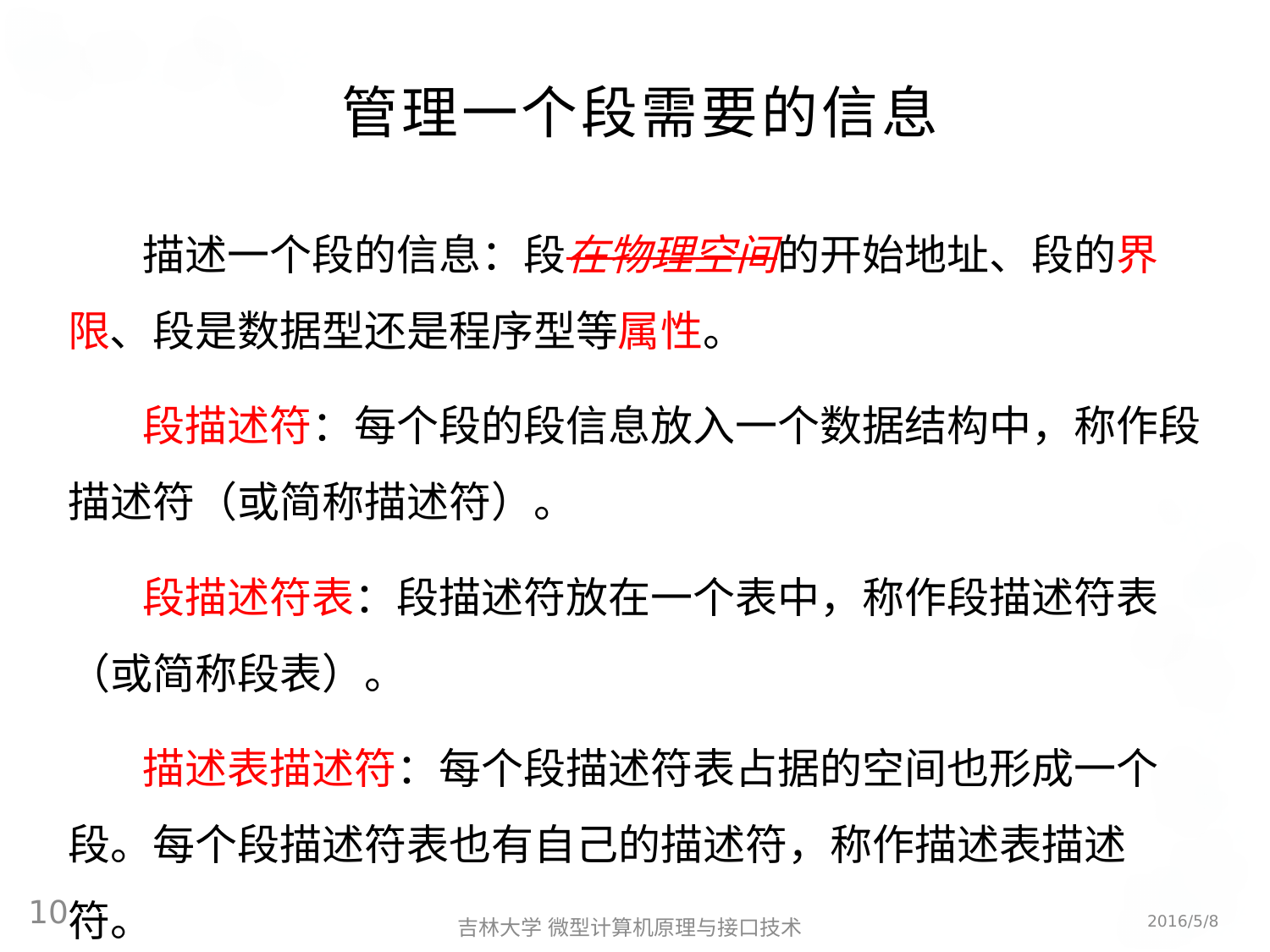

# 管理一个段需要的信息
描述一个段的信息：段在物理空间的开始地址、段的界限、段是数据型还是程序型等属性。
段描述符：每个段的段信息放入一个数据结构中，称作段描述符（或简称描述符）。
段描述符表：段描述符放在一个表中，称作段描述符表（或简称段表）。
描述表描述符：每个段描述符表占据的空间也形成一个段。每个段描述符表也有自己的描述符，称作描述表描述符。
10
2016/5/8
吉林大学 微型计算机原理与接口技术